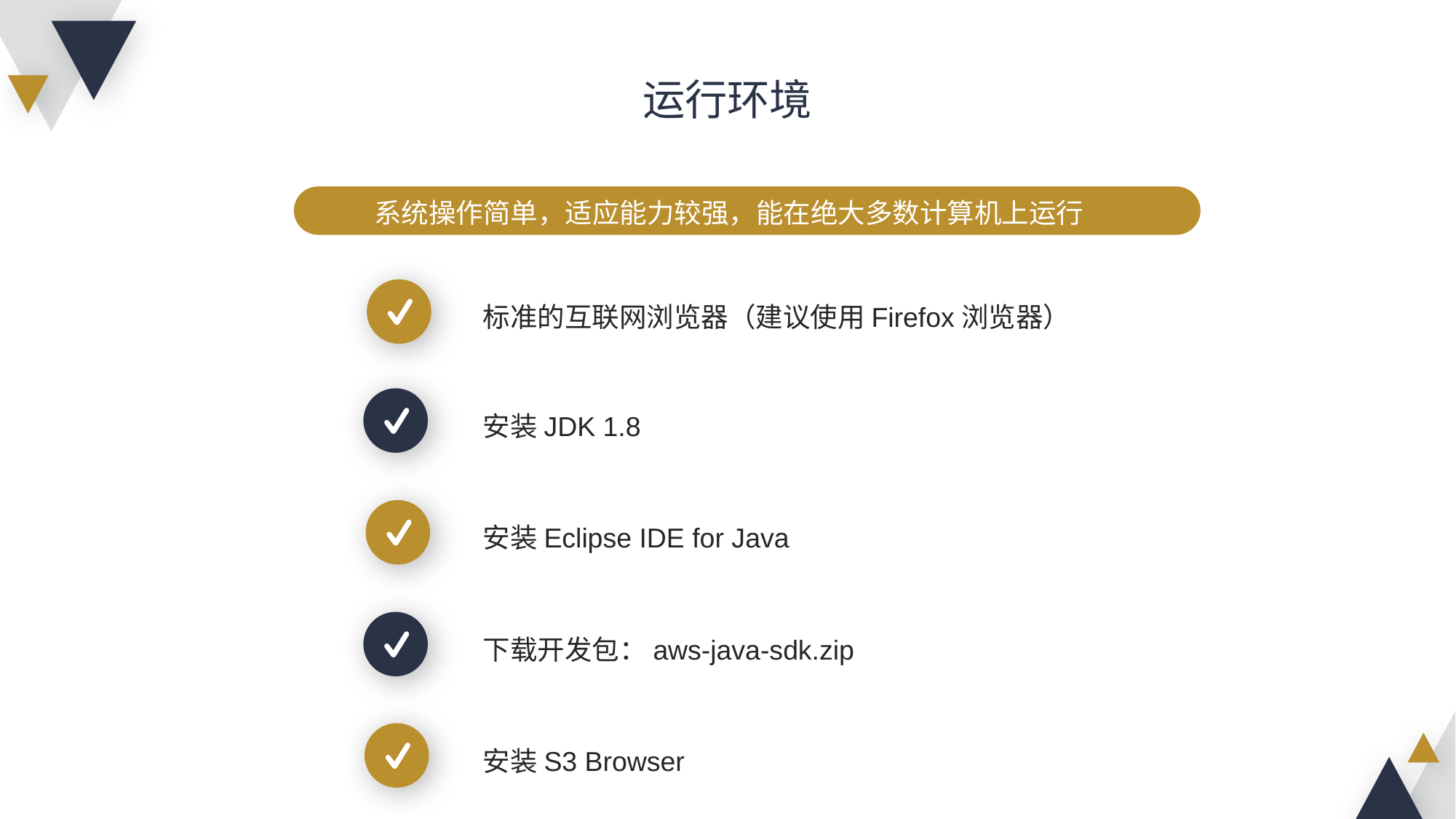

运行环境

系统操作简单，适应能力较强，能在绝大多数计算机上运行

标准的互联网浏览器（建议使用Firefox浏览器）
安装JDK 1.8

安装Eclipse IDE for Java

下载开发包：aws-java-sdk.zip

安装S3 Browser